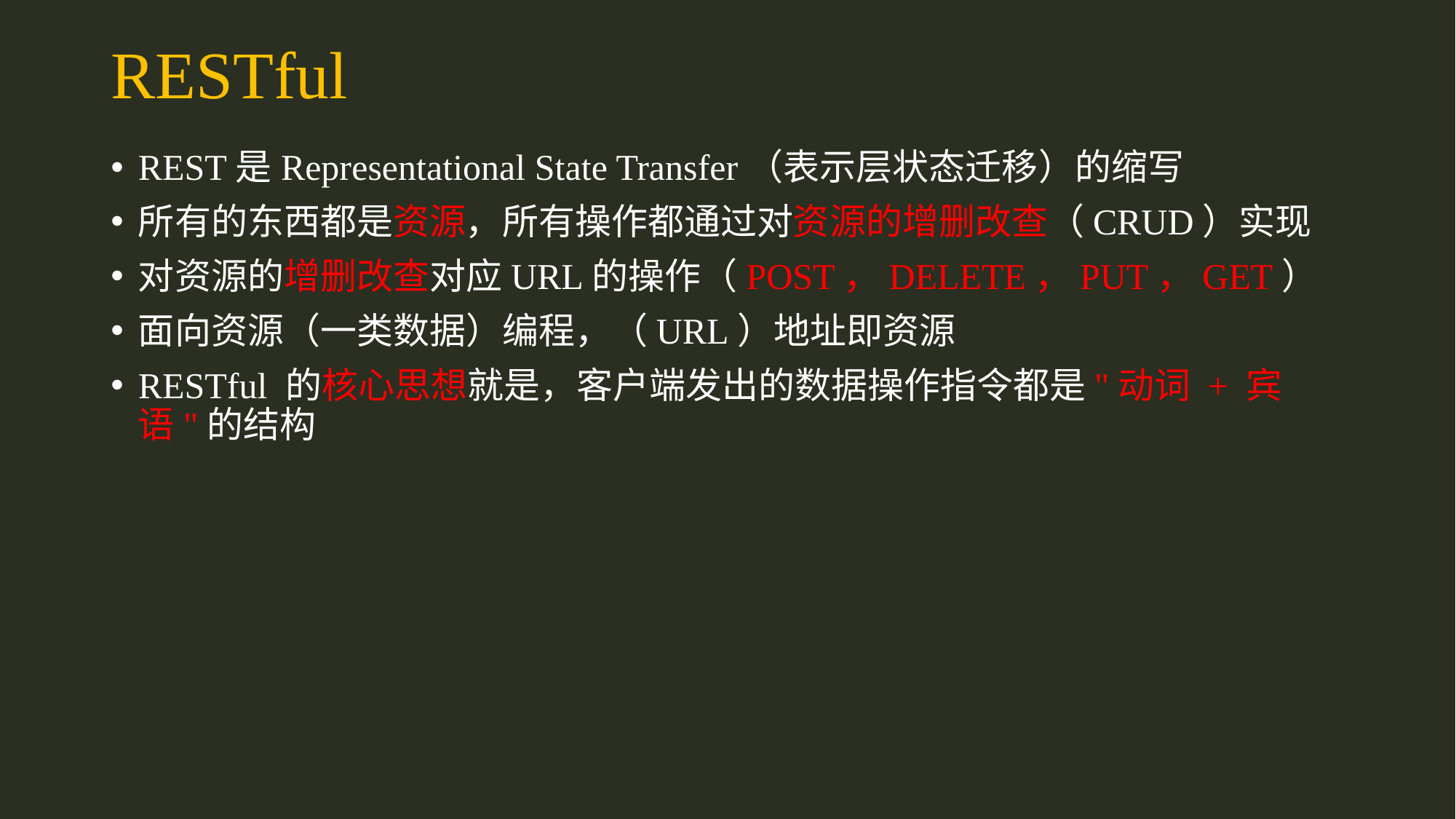

# RESTful
REST是Representational State Transfer（表示层状态迁移）的缩写
所有的东西都是资源，所有操作都通过对资源的增删改查（CRUD）实现
对资源的增删改查对应URL的操作（POST，DELETE，PUT，GET）
面向资源（一类数据）编程，（URL）地址即资源
RESTful 的核心思想就是，客户端发出的数据操作指令都是"动词 + 宾语"的结构